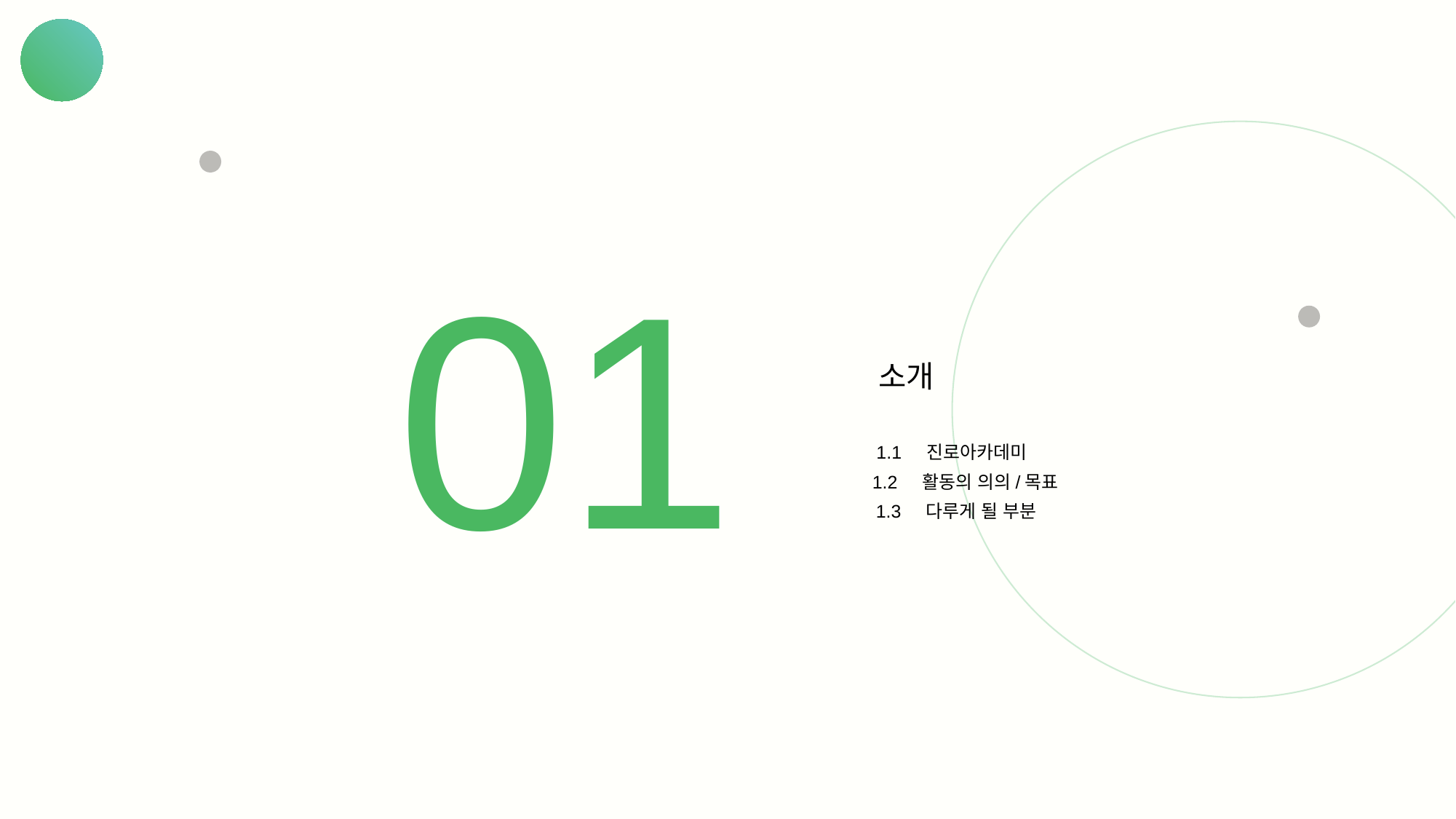

01

소개
1.1    진로아카데미
1.2    활동의 의의/목표
1.3    다루게 될 부분